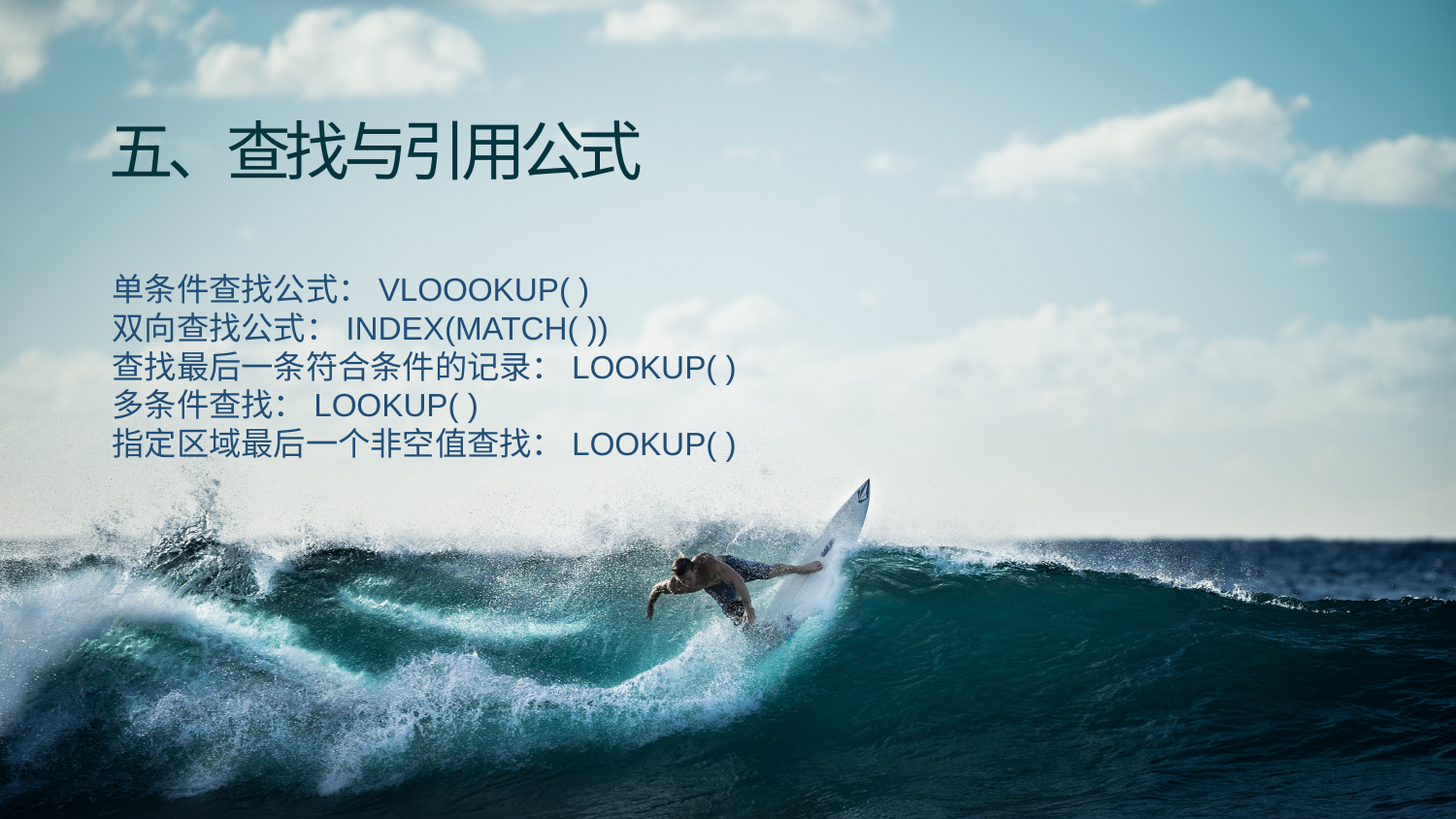

五、查找与引用公式
单条件查找公式：VLOOOKUP( )
双向查找公式：INDEX(MATCH( ))
查找最后一条符合条件的记录：LOOKUP( )
多条件查找：LOOKUP( )
指定区域最后一个非空值查找：LOOKUP( )